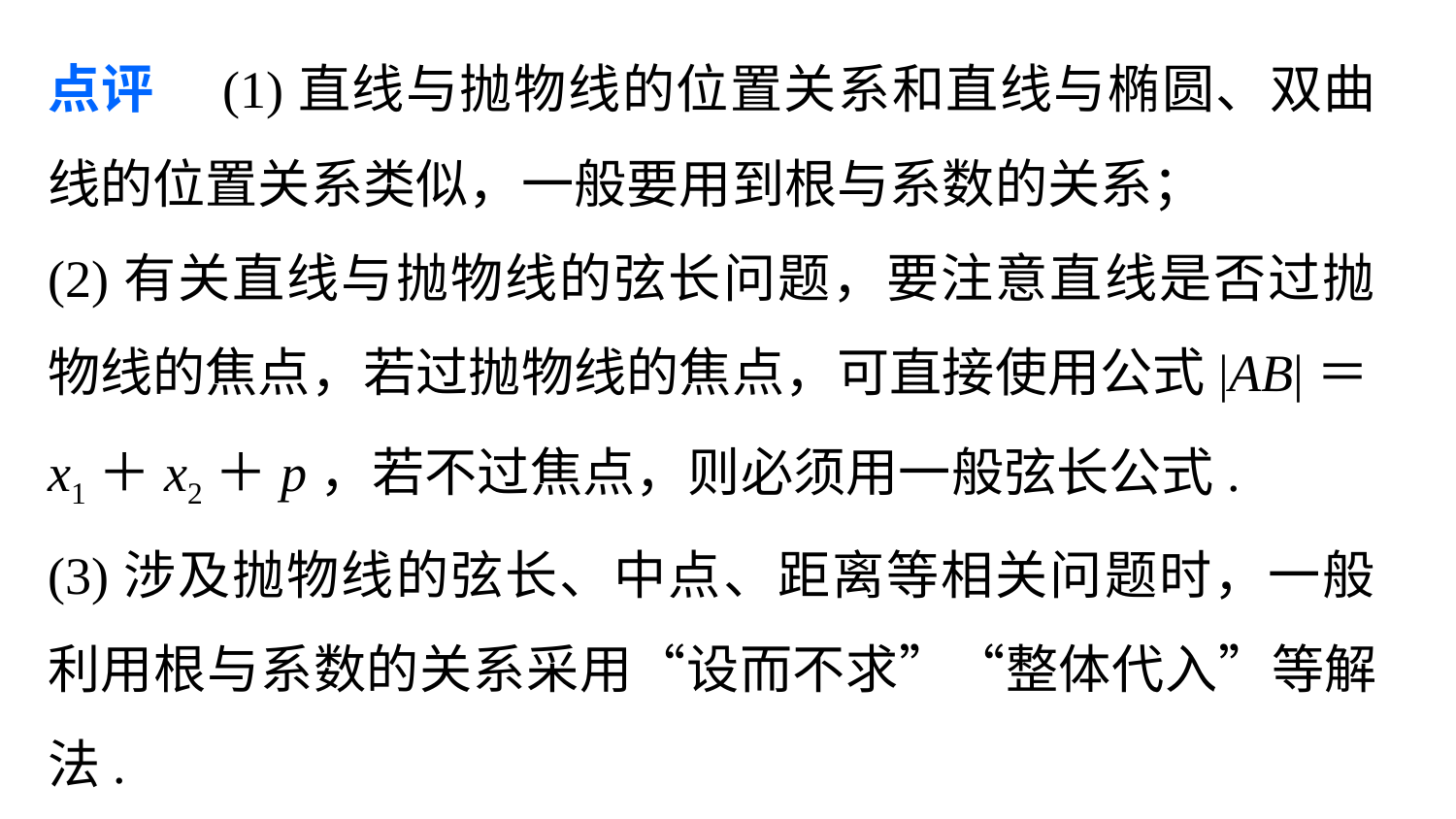

点评　(1)直线与抛物线的位置关系和直线与椭圆、双曲线的位置关系类似，一般要用到根与系数的关系；
(2)有关直线与抛物线的弦长问题，要注意直线是否过抛物线的焦点，若过抛物线的焦点，可直接使用公式|AB|＝x1＋x2＋p，若不过焦点，则必须用一般弦长公式.
(3)涉及抛物线的弦长、中点、距离等相关问题时，一般利用根与系数的关系采用“设而不求”“整体代入”等解法.
提醒：涉及弦的中点、斜率时一般用“点差法”求解.